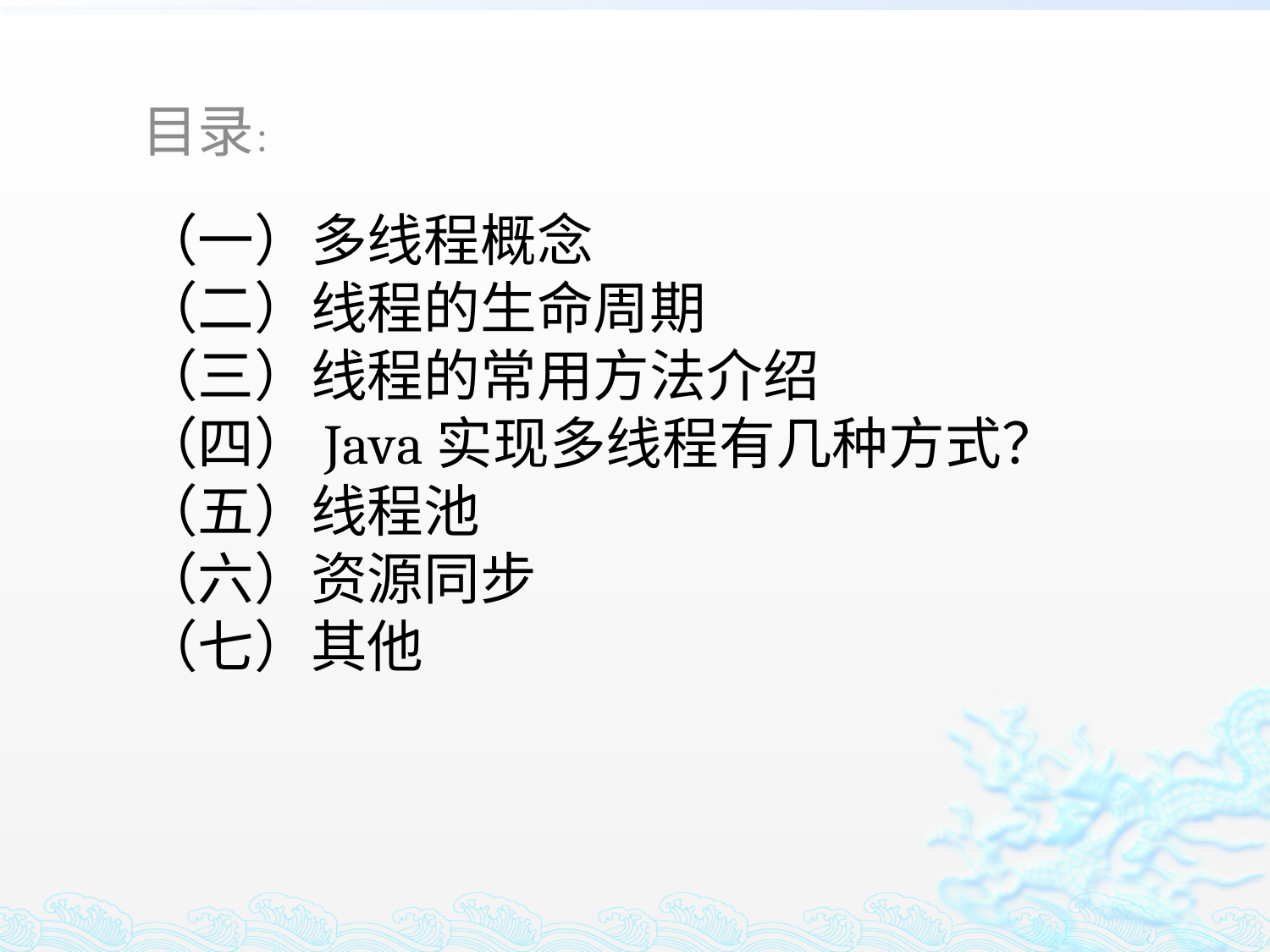

目录：
（一）多线程概念
（二）线程的生命周期
（三）线程的常用方法介绍
（四）Java实现多线程有几种方式？
（五）线程池
（六）资源同步
（七）其他